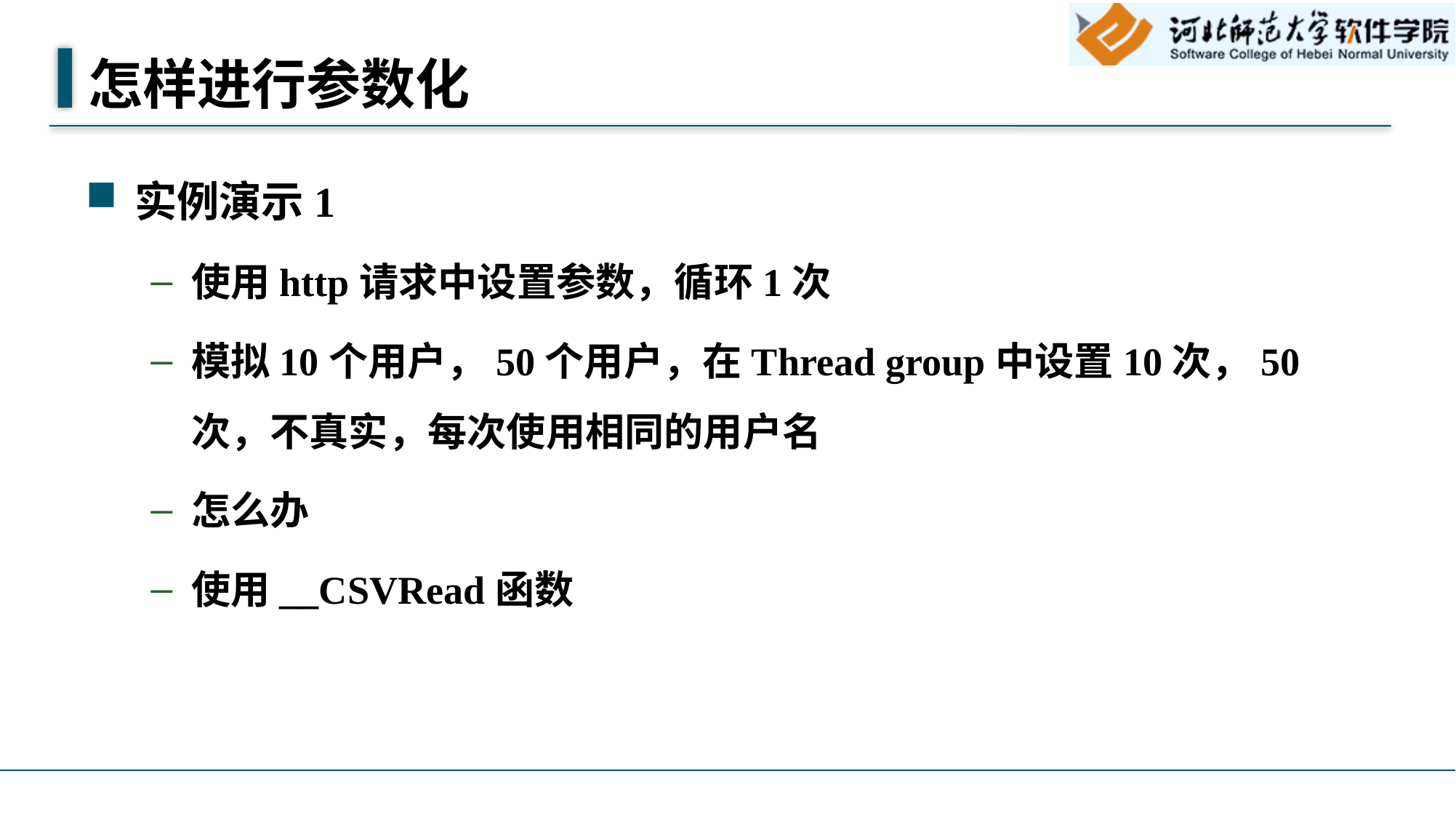

# 怎样进行参数化
实例演示1
使用http请求中设置参数，循环1次
模拟10个用户，50个用户，在Thread group中设置10次，50 次，不真实，每次使用相同的用户名
怎么办
使用__CSVRead函数